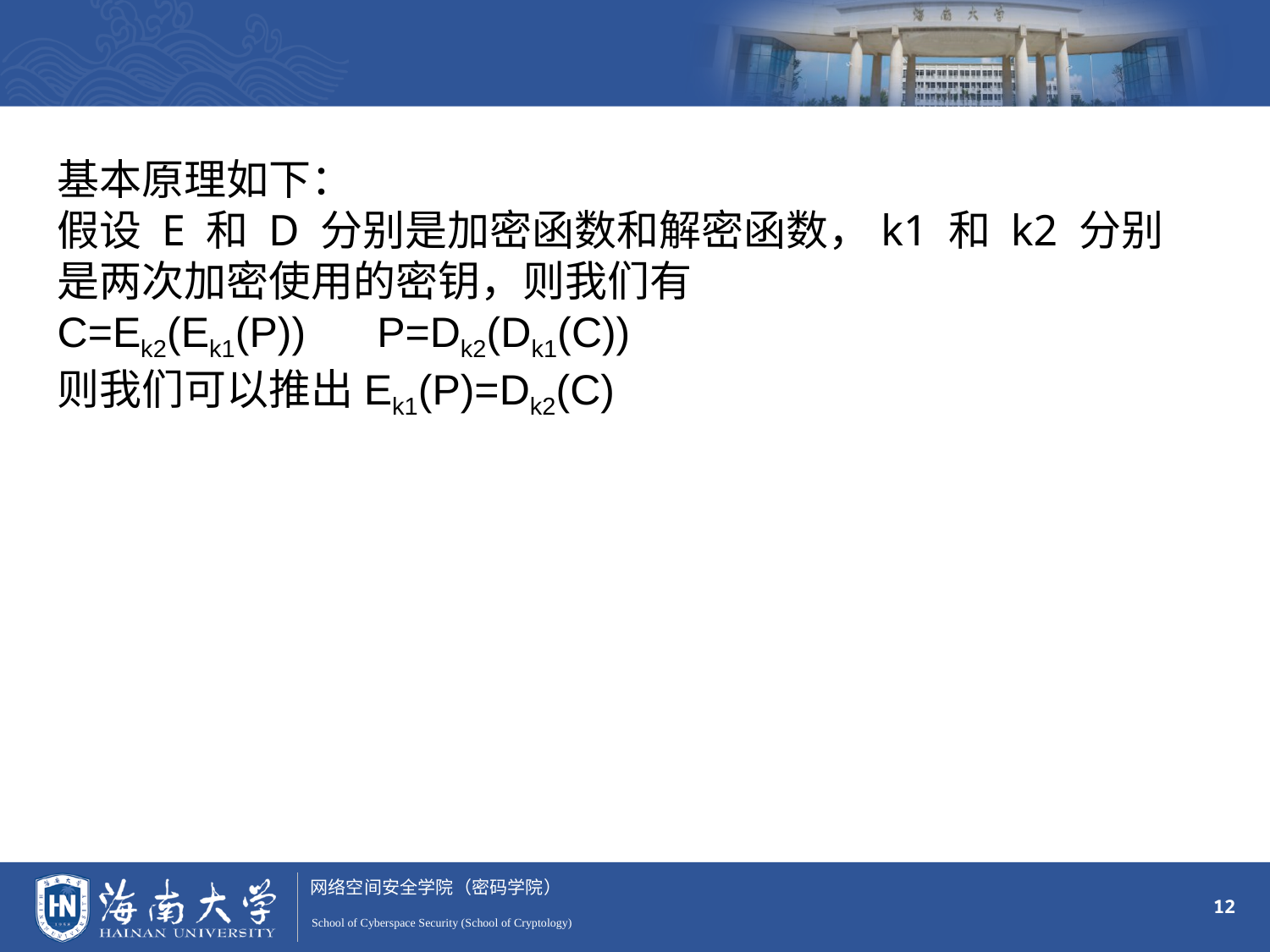

基本原理如下：
假设 E 和 D 分别是加密函数和解密函数，k1 和 k2 分别是两次加密使用的密钥，则我们有
C=Ek2(Ek1(P))      P=Dk2(Dk1(C))
则我们可以推出Ek1(P)=Dk2(C)
12